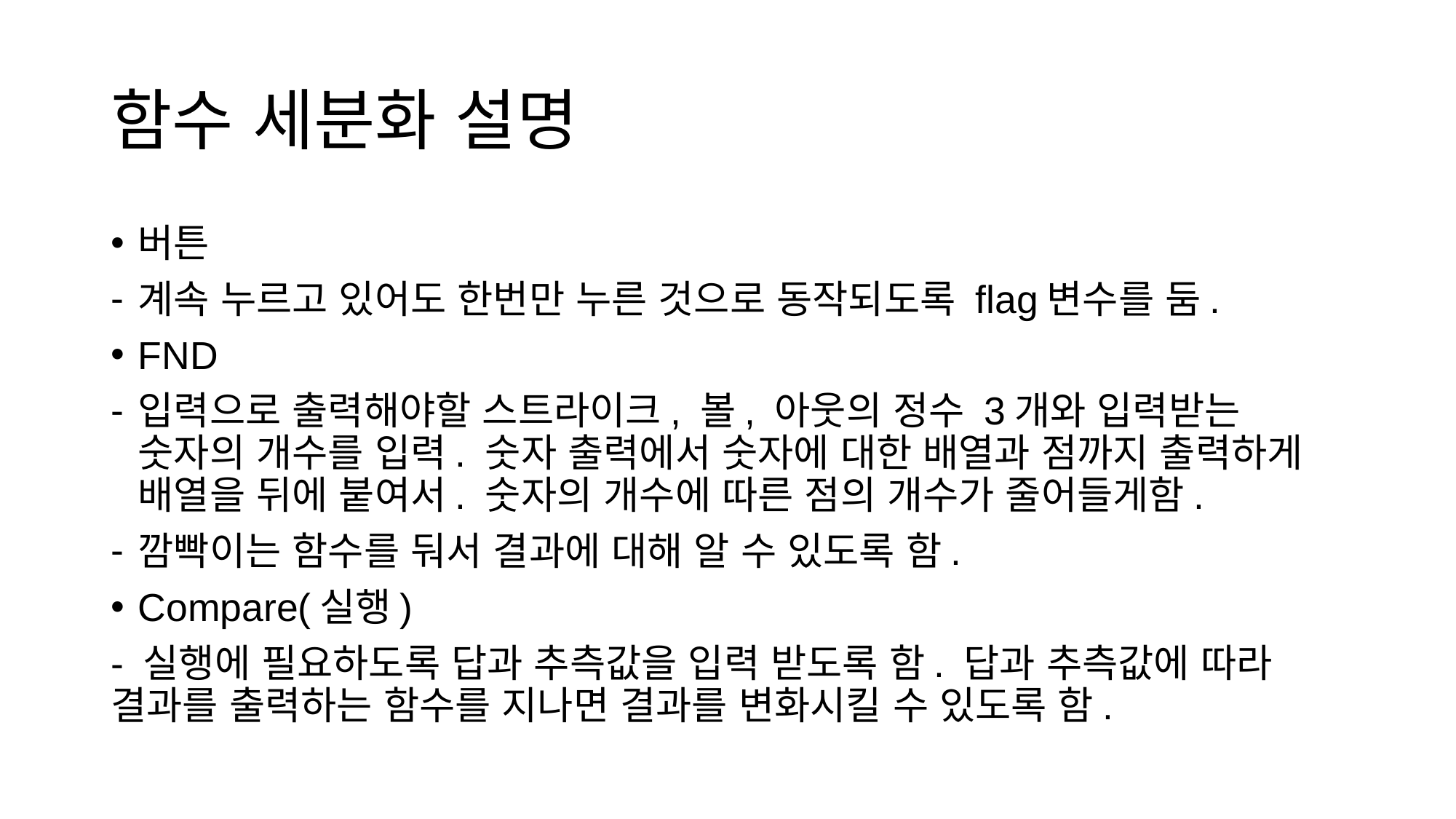

# 함수 세분화 설명
버튼
계속 누르고 있어도 한번만 누른 것으로 동작되도록 flag변수를 둠.
FND
입력으로 출력해야할 스트라이크, 볼, 아웃의 정수 3개와 입력받는 숫자의 개수를 입력. 숫자 출력에서 숫자에 대한 배열과 점까지 출력하게 배열을 뒤에 붙여서. 숫자의 개수에 따른 점의 개수가 줄어들게함.
깜빡이는 함수를 둬서 결과에 대해 알 수 있도록 함.
Compare(실행)
- 실행에 필요하도록 답과 추측값을 입력 받도록 함. 답과 추측값에 따라 결과를 출력하는 함수를 지나면 결과를 변화시킬 수 있도록 함.